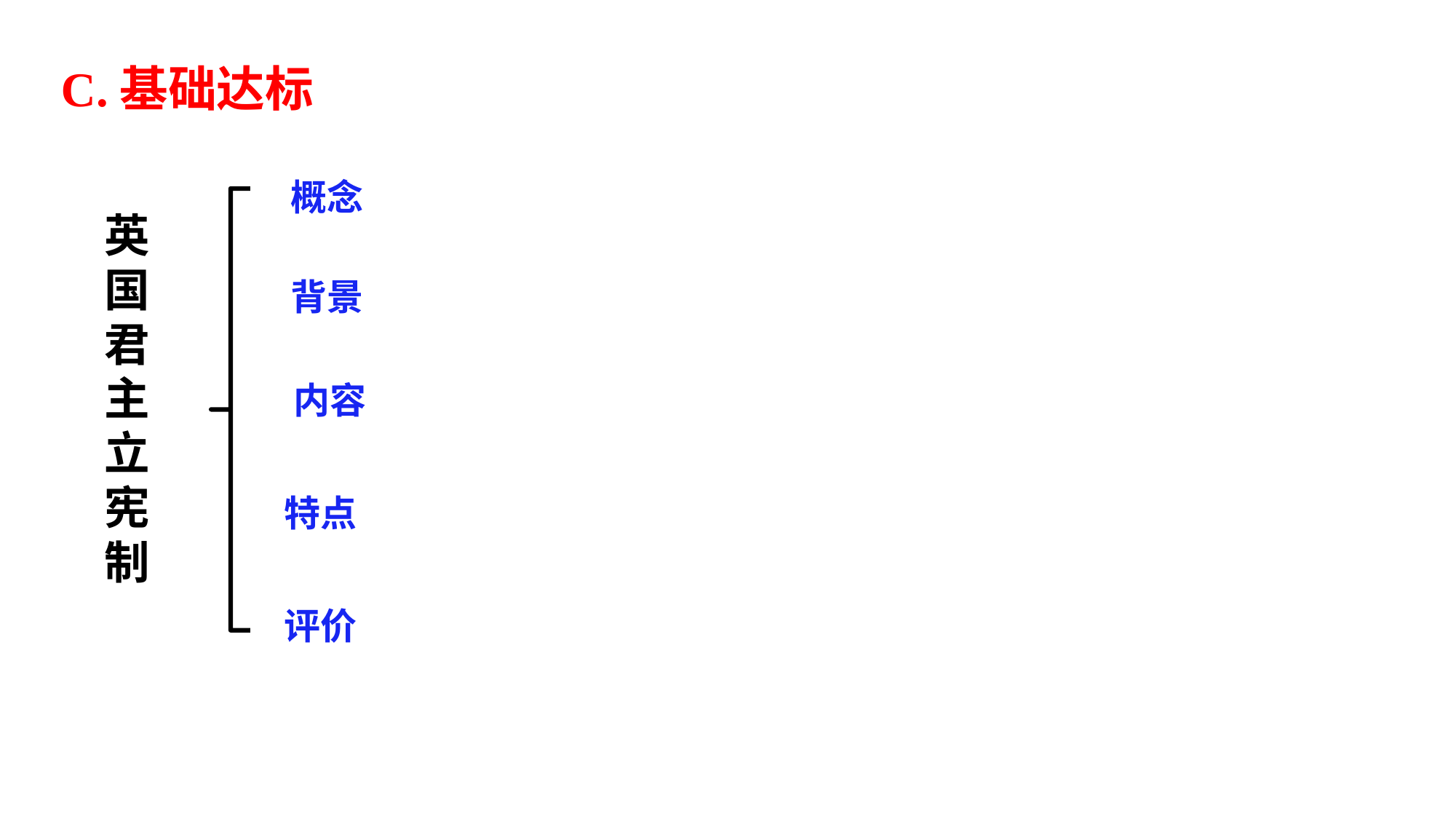

C.基础达标
概念

英国君主立宪制
背景
内容
特点
评价